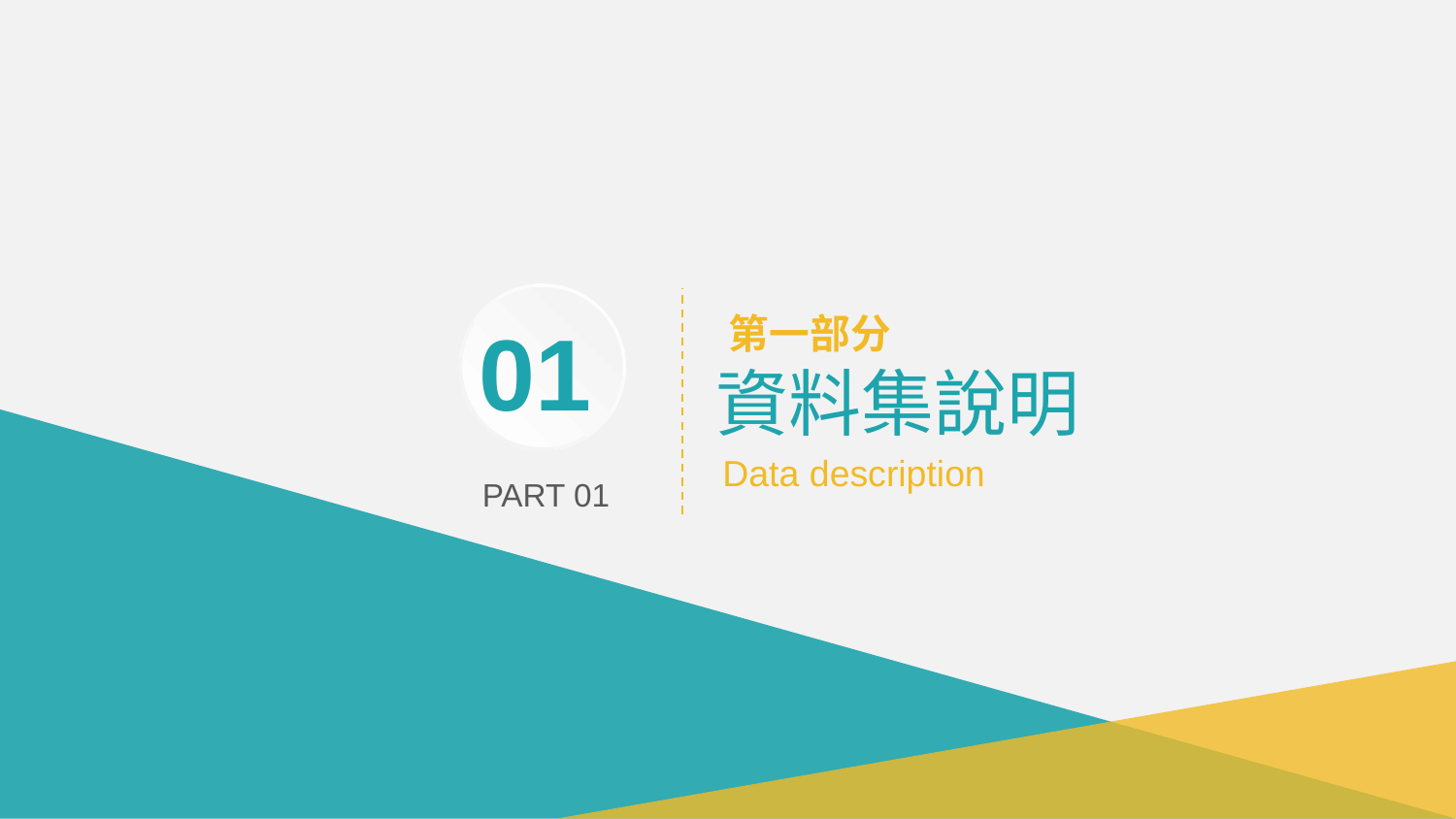

第一部分
資料集說明
01

Data description
PART 01